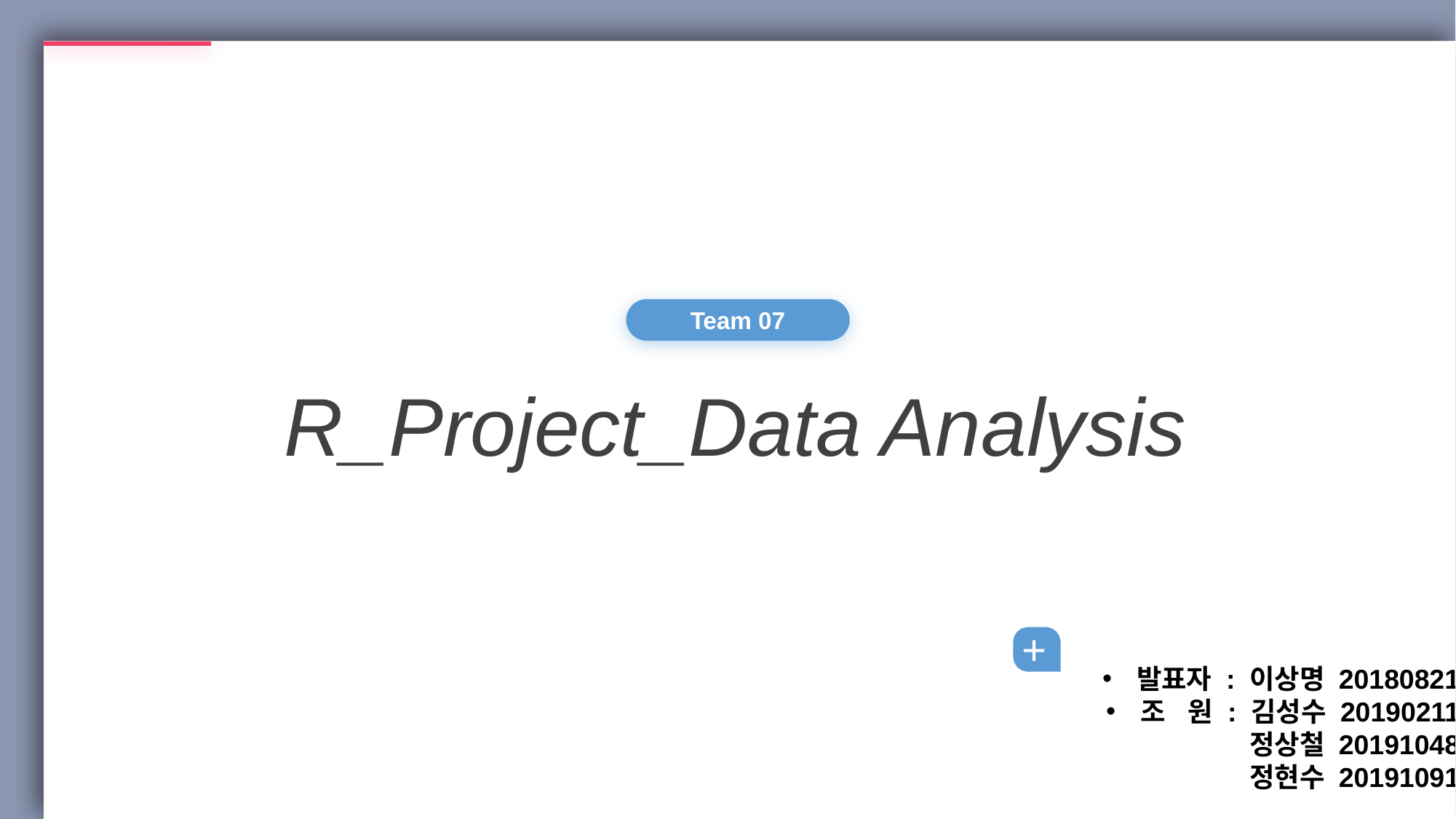

Team 07
R_Project_Data Analysis
+

발표자 : 이상명 20180821
조   원 : 김성수 20190211
				 정상철 20191048
정현수 20191091
1